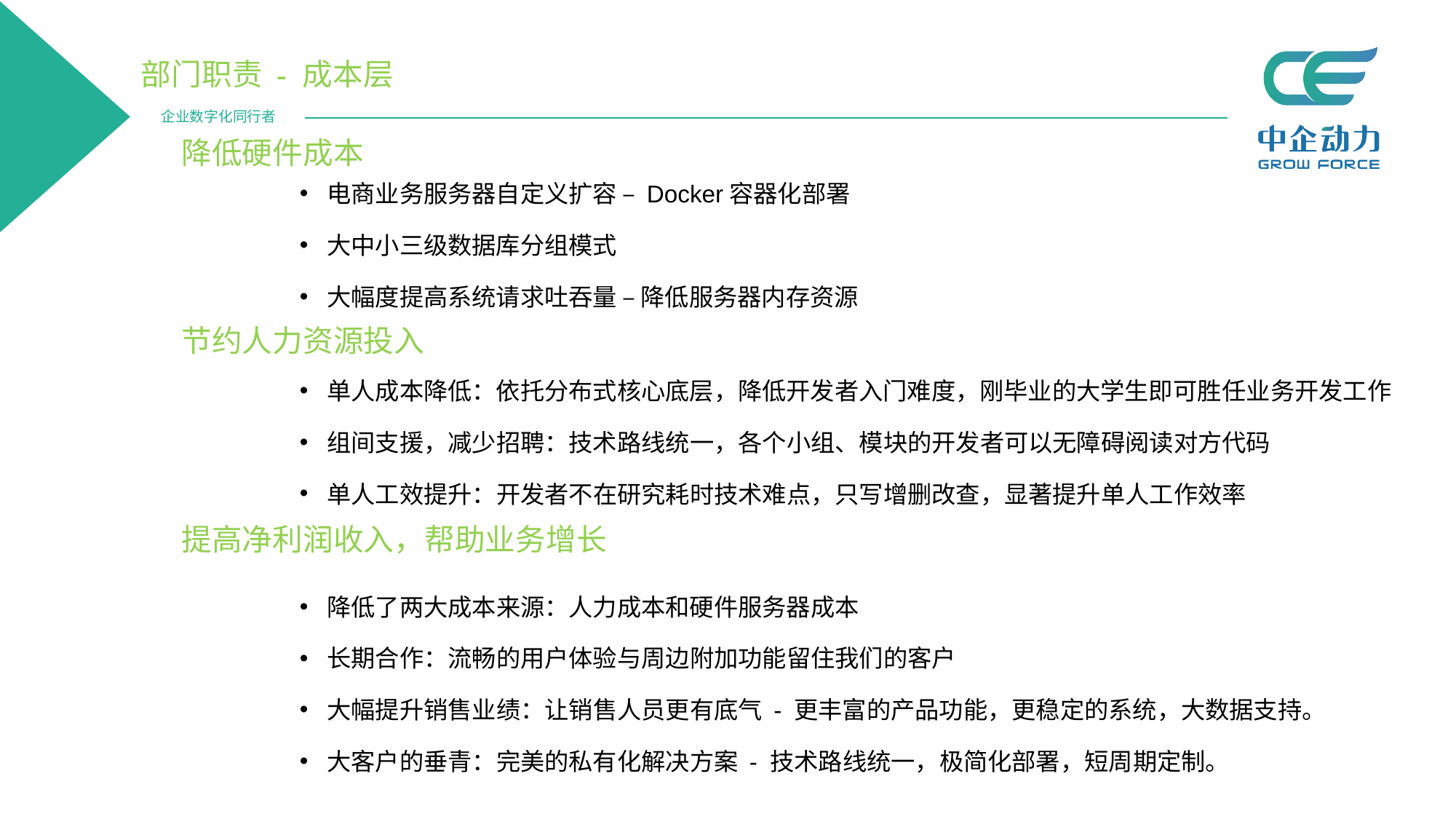

部门职责 - 成本层

降低硬件成本
电商业务服务器自定义扩容 – Docker容器化部署
大中小三级数据库分组模式
大幅度提高系统请求吐吞量 – 降低服务器内存资源

节约人力资源投入
单人成本降低：依托分布式核心底层，降低开发者入门难度，刚毕业的大学生即可胜任业务开发工作
组间支援，减少招聘：技术路线统一，各个小组、模块的开发者可以无障碍阅读对方代码
单人工效提升：开发者不在研究耗时技术难点，只写增删改查，显著提升单人工作效率
提高净利润收入，帮助业务增长
降低了两大成本来源：人力成本和硬件服务器成本
长期合作：流畅的用户体验与周边附加功能留住我们的客户
大幅提升销售业绩：让销售人员更有底气 - 更丰富的产品功能，更稳定的系统，大数据支持。
大客户的垂青：完美的私有化解决方案 - 技术路线统一，极简化部署，短周期定制。